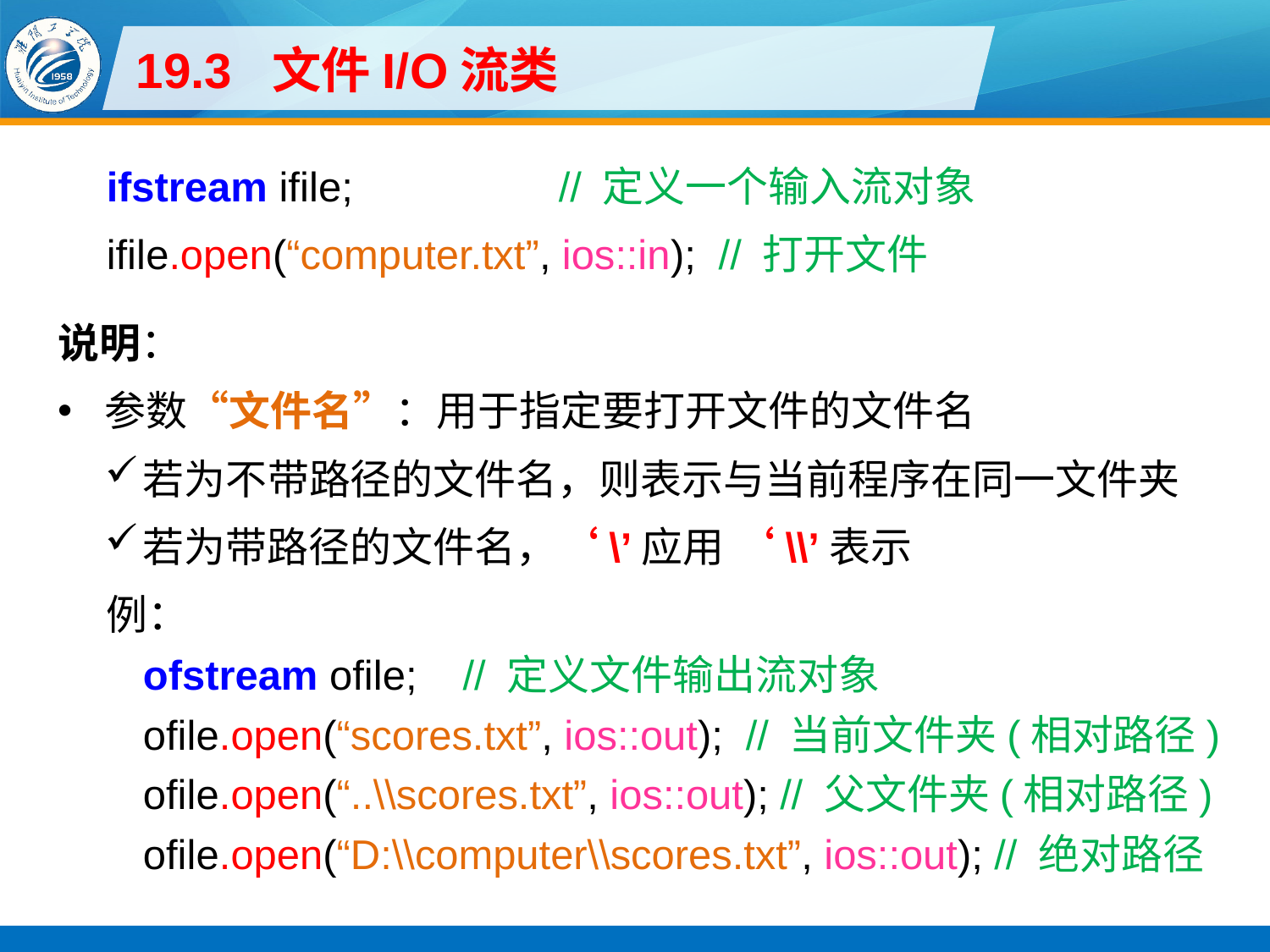

# 19.3  文件I/O流类
ifstream ifile;                  // 定义一个输入流对象
ifile.open(“computer.txt”, ios::in);  // 打开文件
说明：
参数“文件名”：用于指定要打开文件的文件名
若为不带路径的文件名，则表示与当前程序在同一文件夹
若为带路径的文件名，‘\’应用 ‘\\’表示
例：
ofstream ofile;    // 定义文件输出流对象
ofile.open(“scores.txt”, ios::out);  // 当前文件夹(相对路径)
ofile.open(“..\\scores.txt”, ios::out); // 父文件夹(相对路径)
ofile.open(“D:\\computer\\scores.txt”, ios::out); // 绝对路径